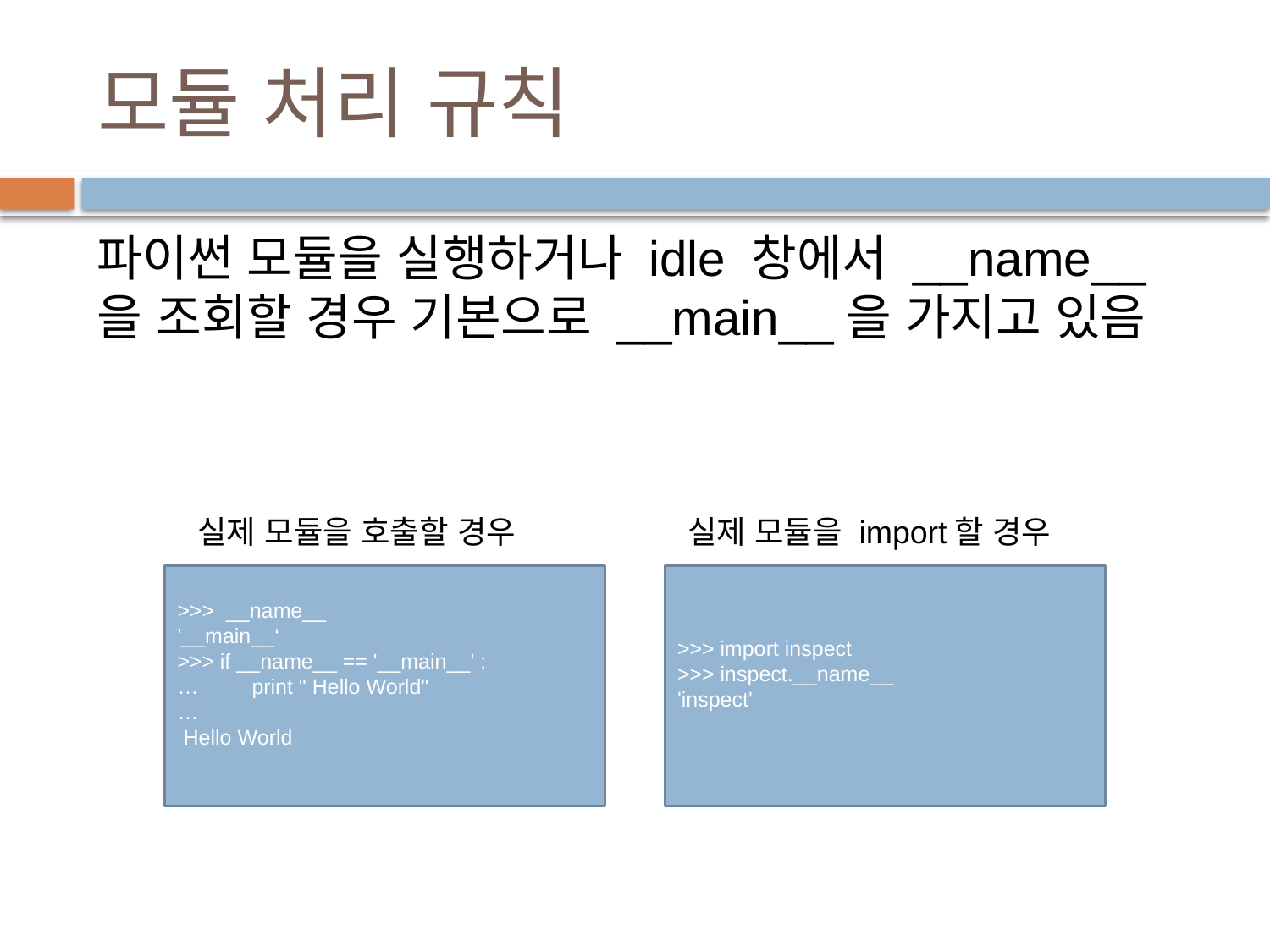

# 모듈 처리 규칙
파이썬 모듈을 실행하거나 idle 창에서 __name__을 조회할 경우 기본으로 __main__을 가지고 있음
실제 모듈을 호출할 경우
실제 모듈을 import할 경우
>>>  __name__
'__main__‘
>>> if __name__ == '__main__' :
…         print " Hello World"
…
 Hello World

>>> import inspect
>>> inspect.__name__
'inspect'